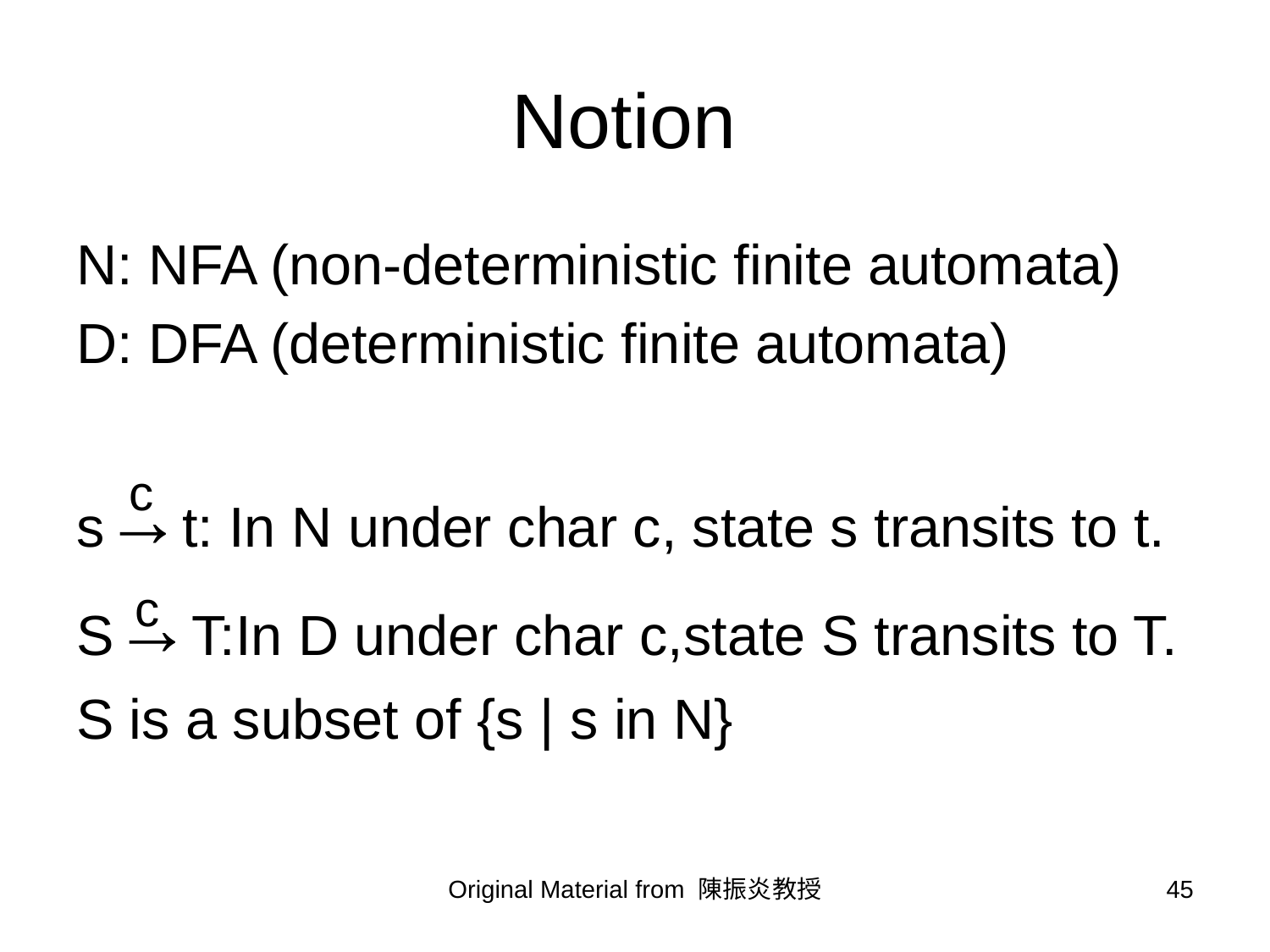

# Notion
N: NFA (non-deterministic finite automata)
D: DFA (deterministic finite automata)

s→t: In N under char c, state s transits to t.
S→T:In D under char c,state S transits to T.
S is a subset of {s | s in N}

c
c
Original Material from 陳振炎教授
45